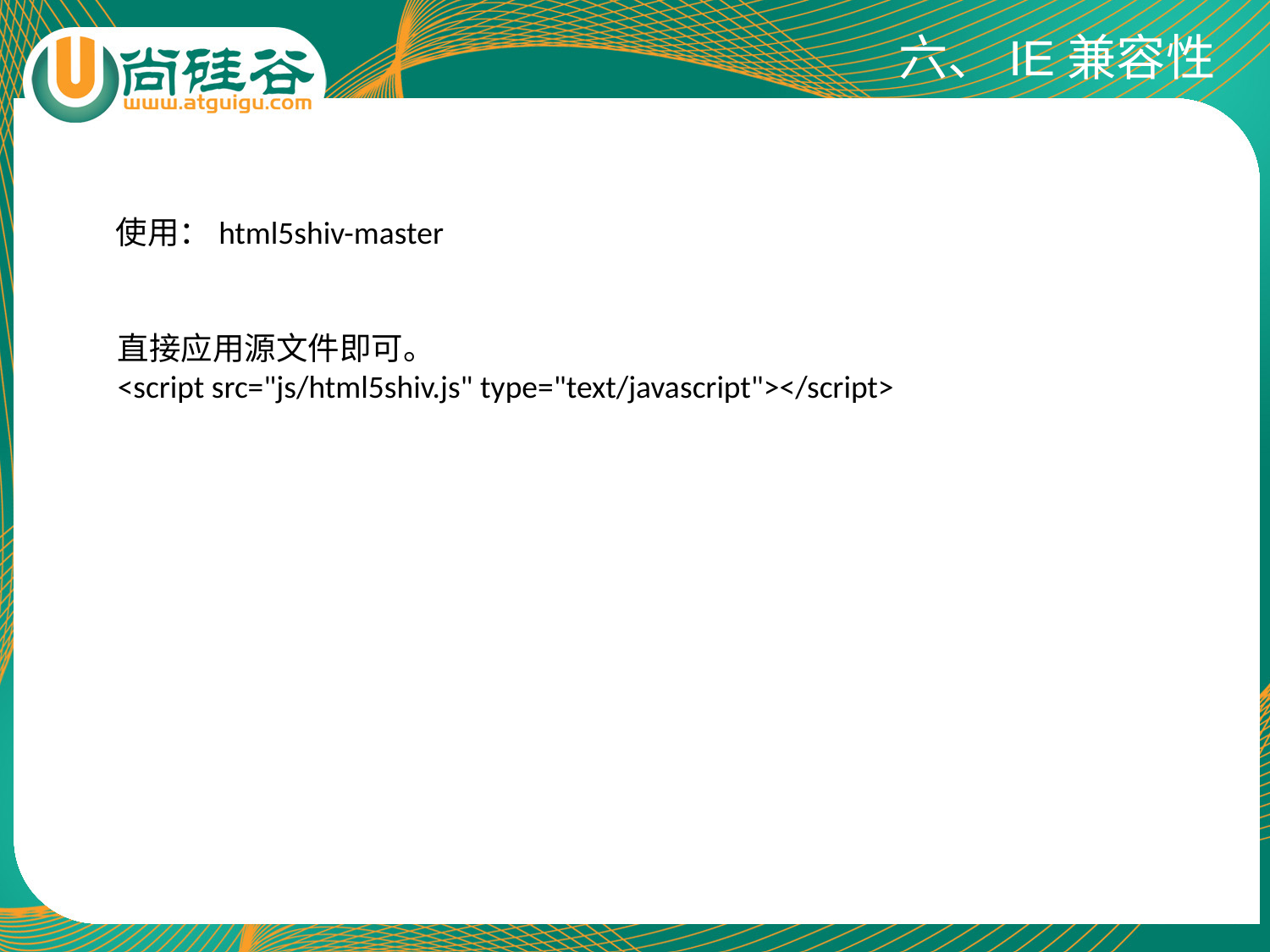

# 六、IE兼容性
使用：html5shiv-master
直接应用源文件即可。
<script src="js/html5shiv.js" type="text/javascript"></script>